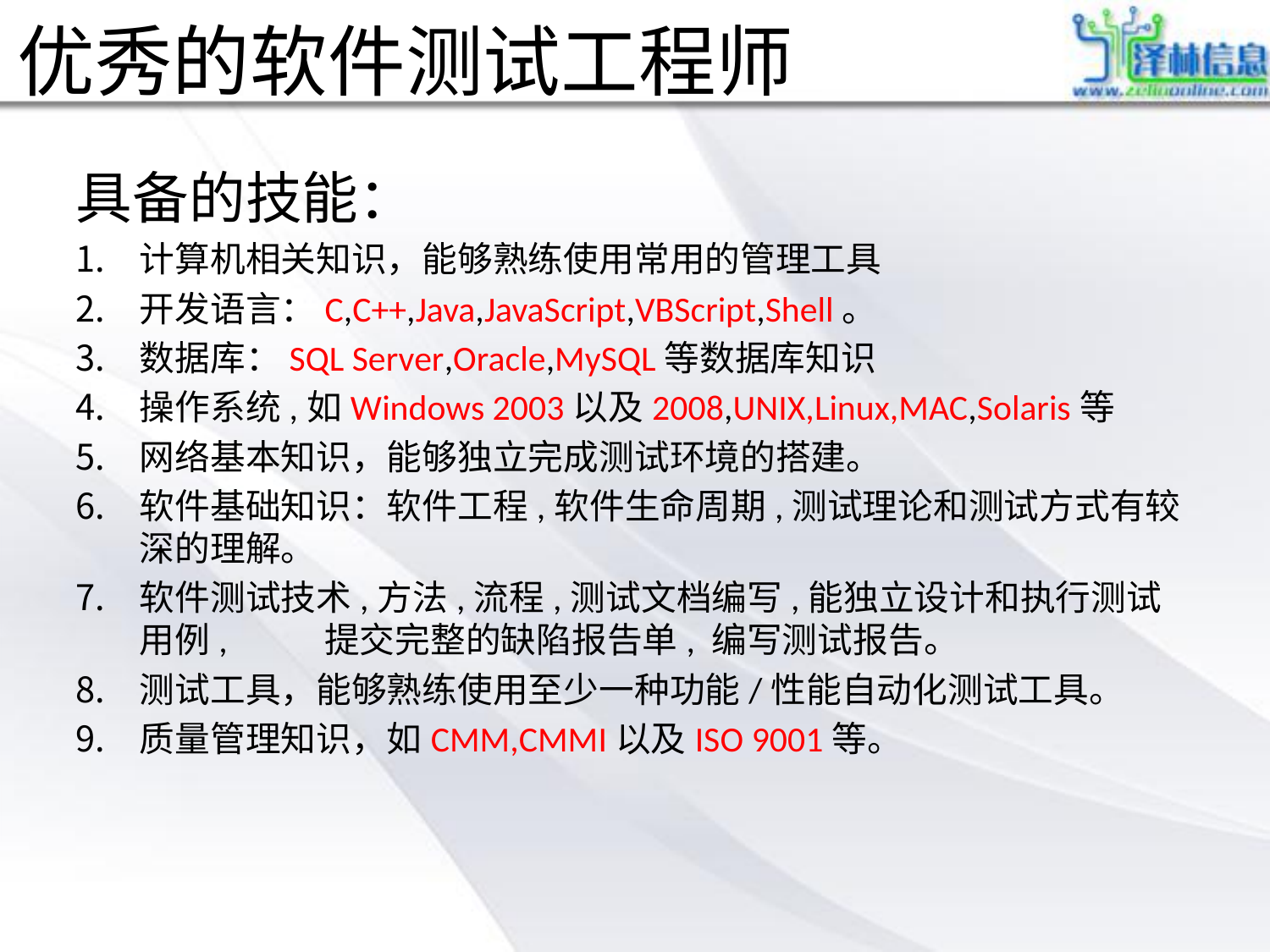

# 优秀的软件测试工程师
具备的技能：
计算机相关知识，能够熟练使用常用的管理工具
开发语言：C,C++,Java,JavaScript,VBScript,Shell。
数据库：SQL Server,Oracle,MySQL等数据库知识
操作系统,如Windows 2003以及2008,UNIX,Linux,MAC,Solaris等
网络基本知识，能够独立完成测试环境的搭建。
软件基础知识：软件工程,软件生命周期,测试理论和测试方式有较深的理解。
软件测试技术,方法,流程,测试文档编写,能独立设计和执行测试用例,           提交完整的缺陷报告单, 编写测试报告。
测试工具，能够熟练使用至少一种功能/性能自动化测试工具。
质量管理知识，如CMM,CMMI以及ISO 9001等。